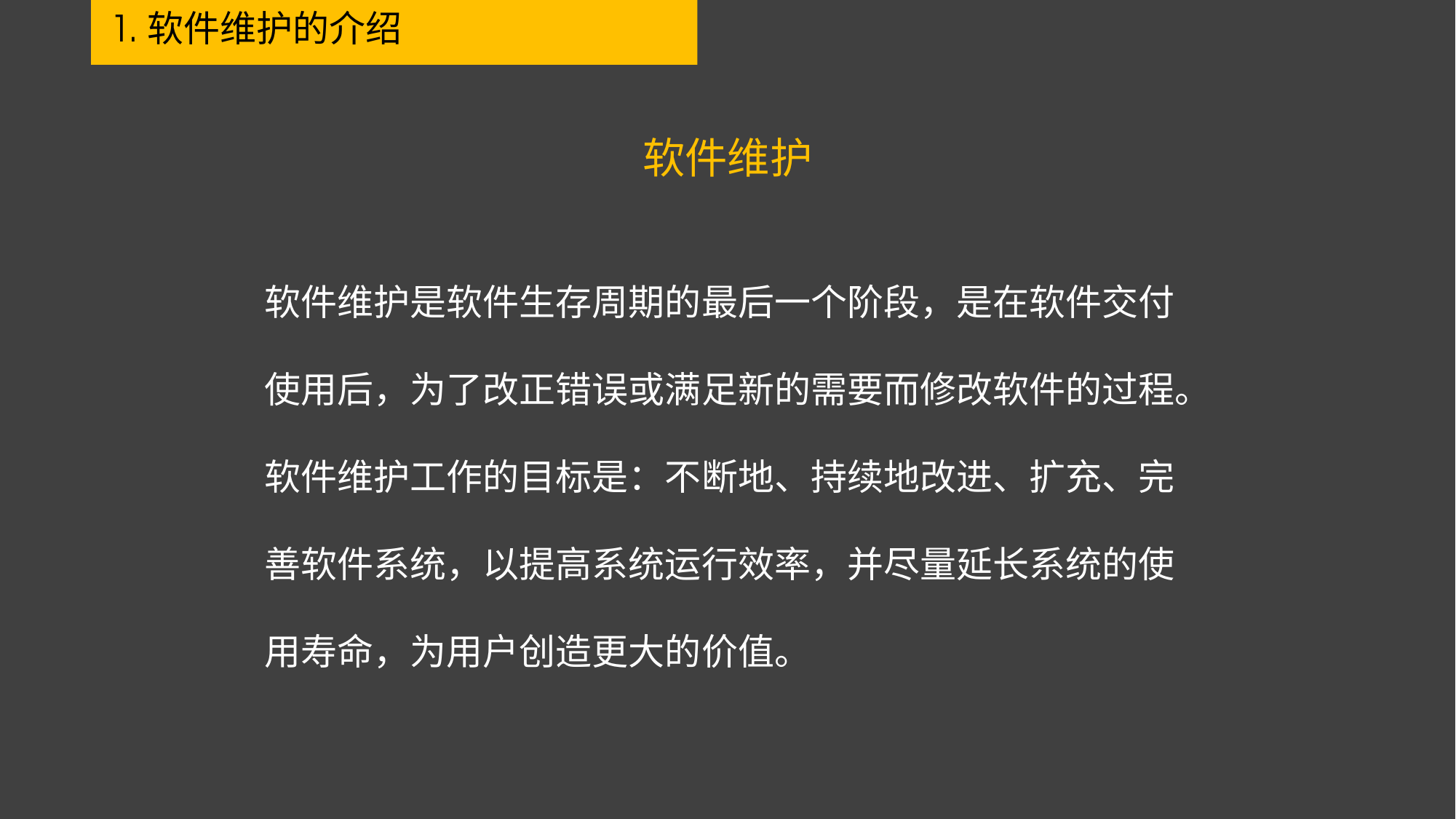

1.软件维护的介绍
软件维护
软件维护是软件生存周期的最后一个阶段，是在软件交付使用后，为了改正错误或满足新的需要而修改软件的过程。软件维护工作的目标是：不断地、持续地改进、扩充、完善软件系统，以提高系统运行效率，并尽量延长系统的使用寿命，为用户创造更大的价值。